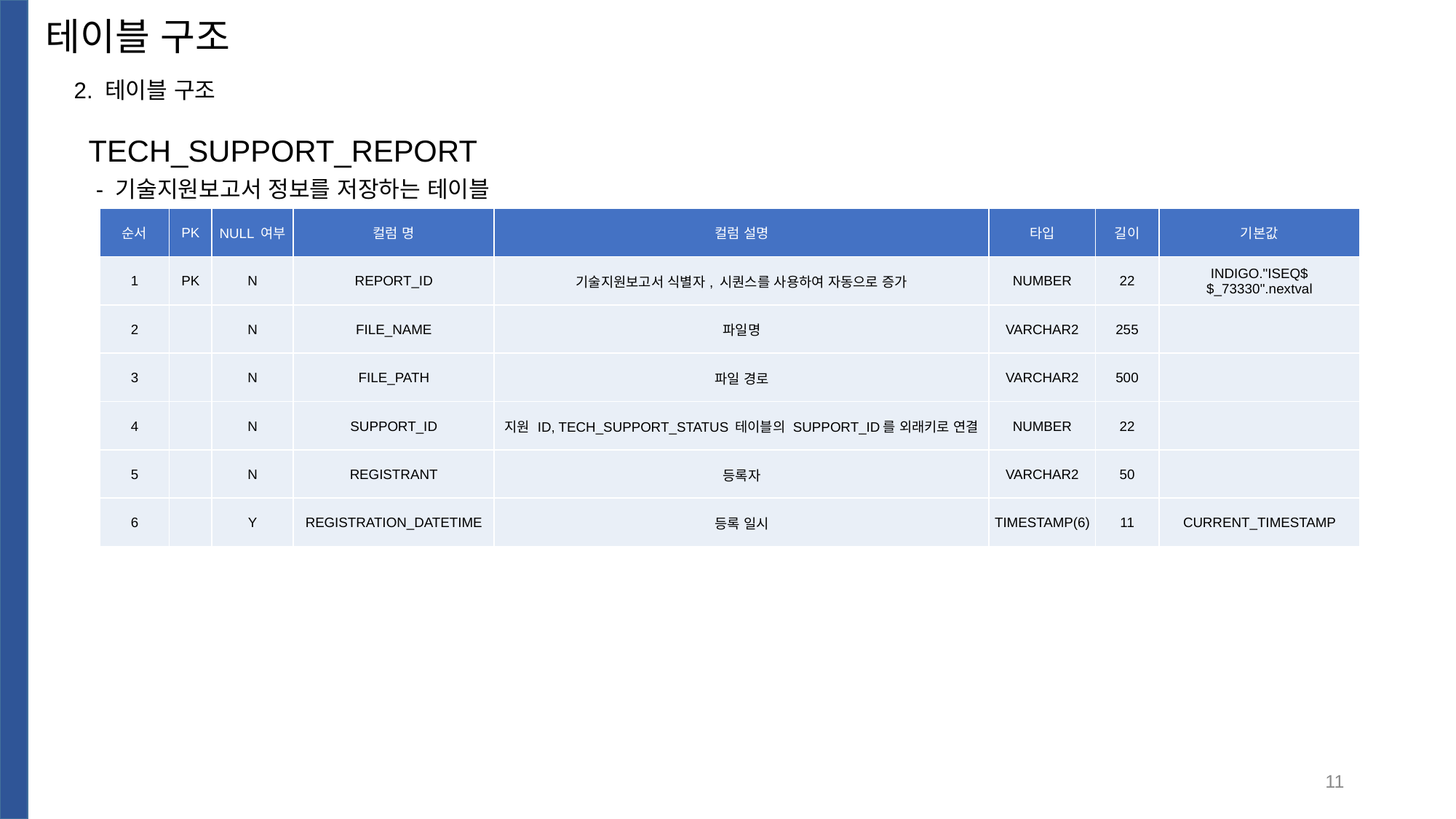

# 테이블 구조
2. 테이블 구조
TECH_SUPPORT_REPORT
- 기술지원보고서 정보를 저장하는 테이블
| 순서 | PK | NULL 여부 | 컬럼 명 | 컬럼 설명 | 타입 | 길이 | 기본값 |
| --- | --- | --- | --- | --- | --- | --- | --- |
| 1 | PK | N | REPORT\_ID | 기술지원보고서 식별자, 시퀀스를 사용하여 자동으로 증가 | NUMBER | 22 | INDIGO."ISEQ$$\_73330".nextval |
| 2 |  | N | FILE\_NAME | 파일명 | VARCHAR2 | 255 |  |
| 3 |  | N | FILE\_PATH | 파일 경로 | VARCHAR2 | 500 |  |
| 4 |  | N | SUPPORT\_ID | 지원 ID, TECH\_SUPPORT\_STATUS 테이블의 SUPPORT\_ID를 외래키로 연결 | NUMBER | 22 |  |
| 5 |  | N | REGISTRANT | 등록자 | VARCHAR2 | 50 |  |
| 6 |  | Y | REGISTRATION\_DATETIME | 등록 일시 | TIMESTAMP(6) | 11 | CURRENT\_TIMESTAMP |
11